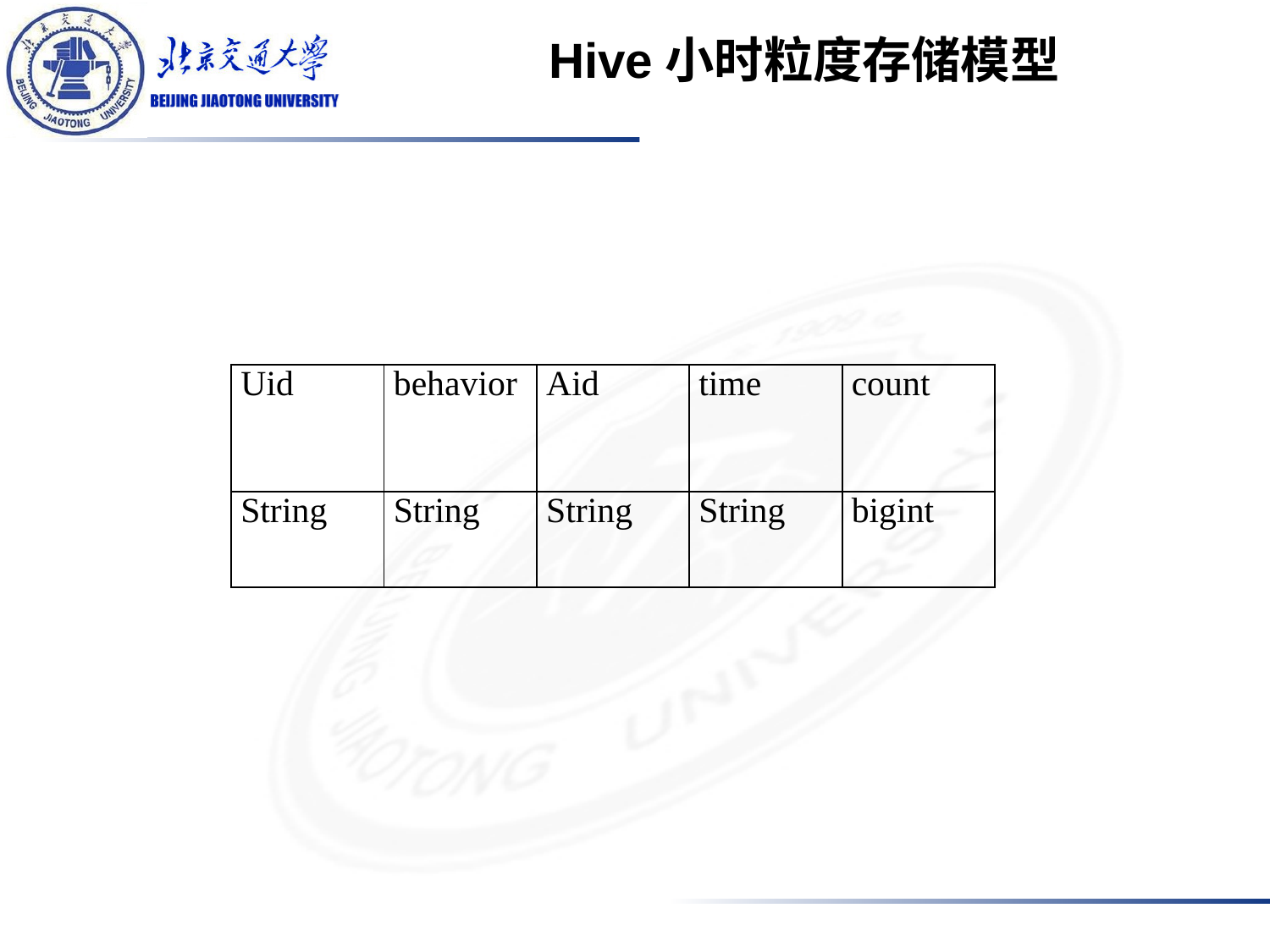

# Hive小时粒度存储模型
| Uid | behavior | Aid | time | count |
| --- | --- | --- | --- | --- |
| String | String | String | String | bigint |